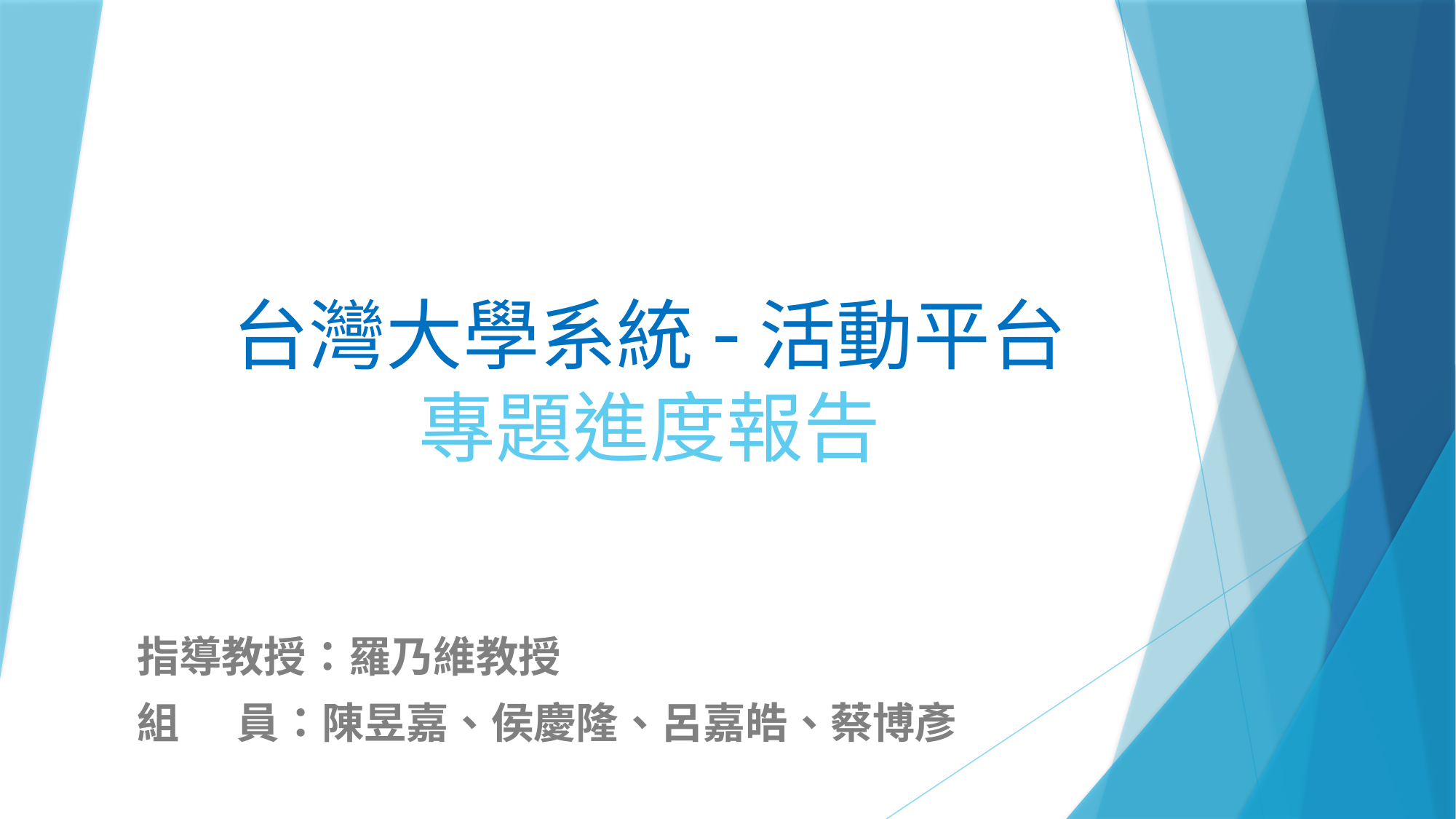

# 台灣大學系統-活動平台 專題進度報告
指導教授：羅乃維教授
組      員：陳昱嘉、侯慶隆、呂嘉皓、蔡博彥